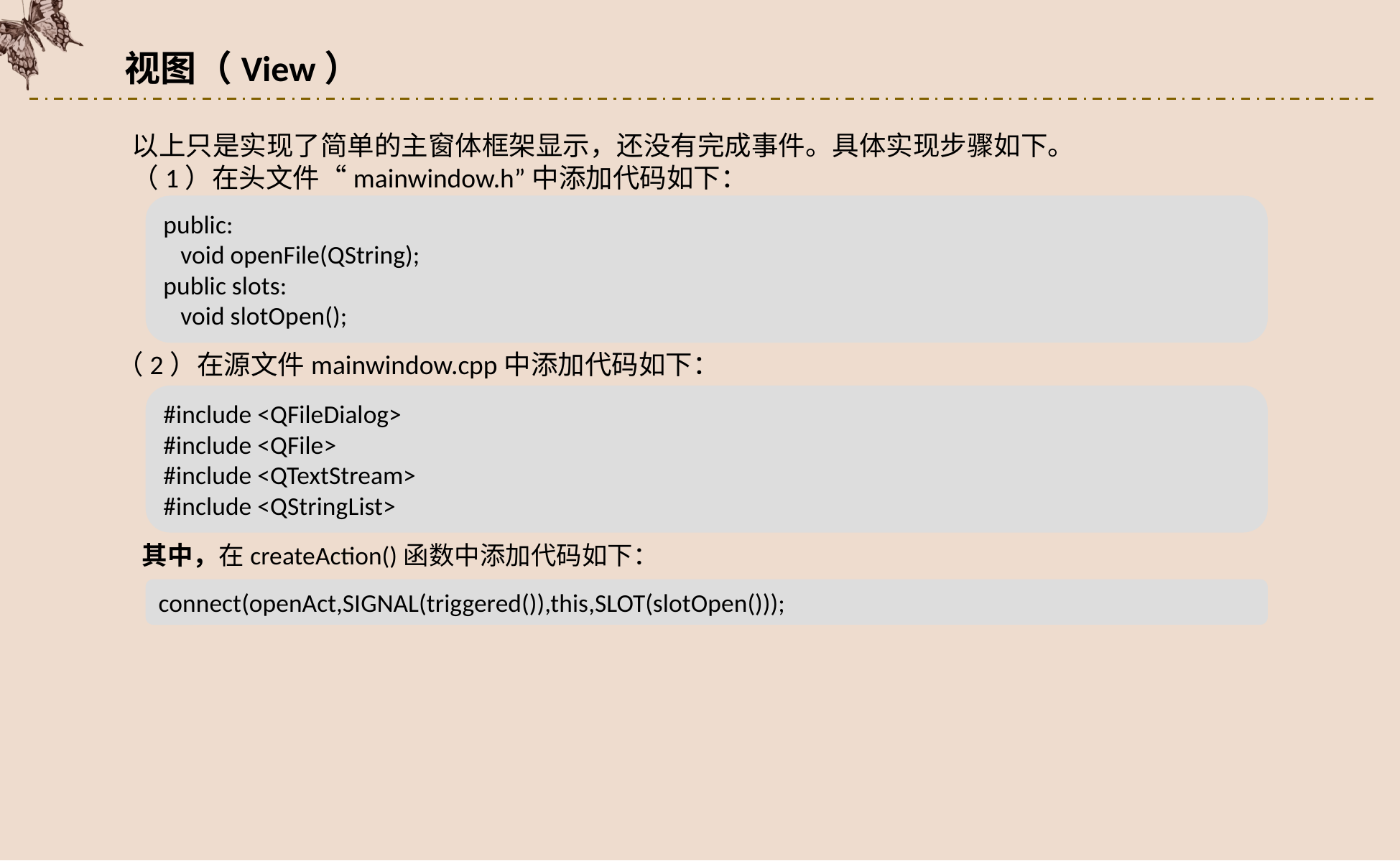

视图（View）
以上只是实现了简单的主窗体框架显示，还没有完成事件。具体实现步骤如下。
（1）在头文件“mainwindow.h”中添加代码如下：
public:
   void openFile(QString);
public slots:
   void slotOpen();
（2）在源文件mainwindow.cpp中添加代码如下：
#include <QFileDialog>
#include <QFile>
#include <QTextStream>
#include <QStringList>
其中，在createAction()函数中添加代码如下：
connect(openAct,SIGNAL(triggered()),this,SLOT(slotOpen()));